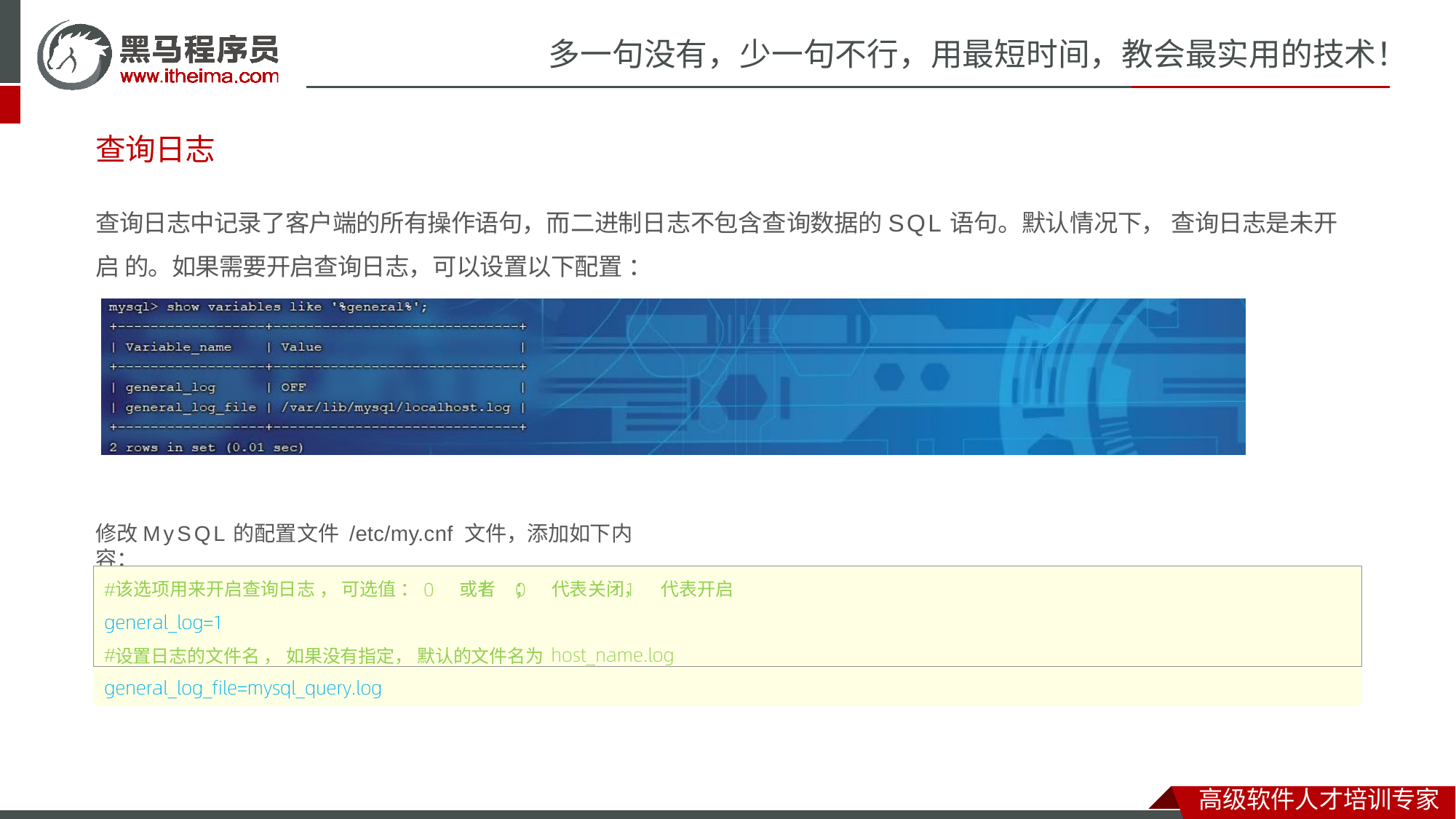

# 多一句没有，少一句不行，用最短时间，教会最实用的技术！

查询日志
查询日志中记录了客户端的所有操作语句，而二进制日志不包含查询数据的SQL语句。默认情况下， 查询日志是未开启 的。如果需要开启查询日志，可以设置以下配置 ：

修改MySQL的配置文件 /etc/my.cnf 文件，添加如下内容：

该选项用来开启查询日志， 可选值：	或者	；	代表关闭，	代表开启

设置日志的文件名 ， 如果没有指定， 默认的文件名为

高级软件人才培训专家